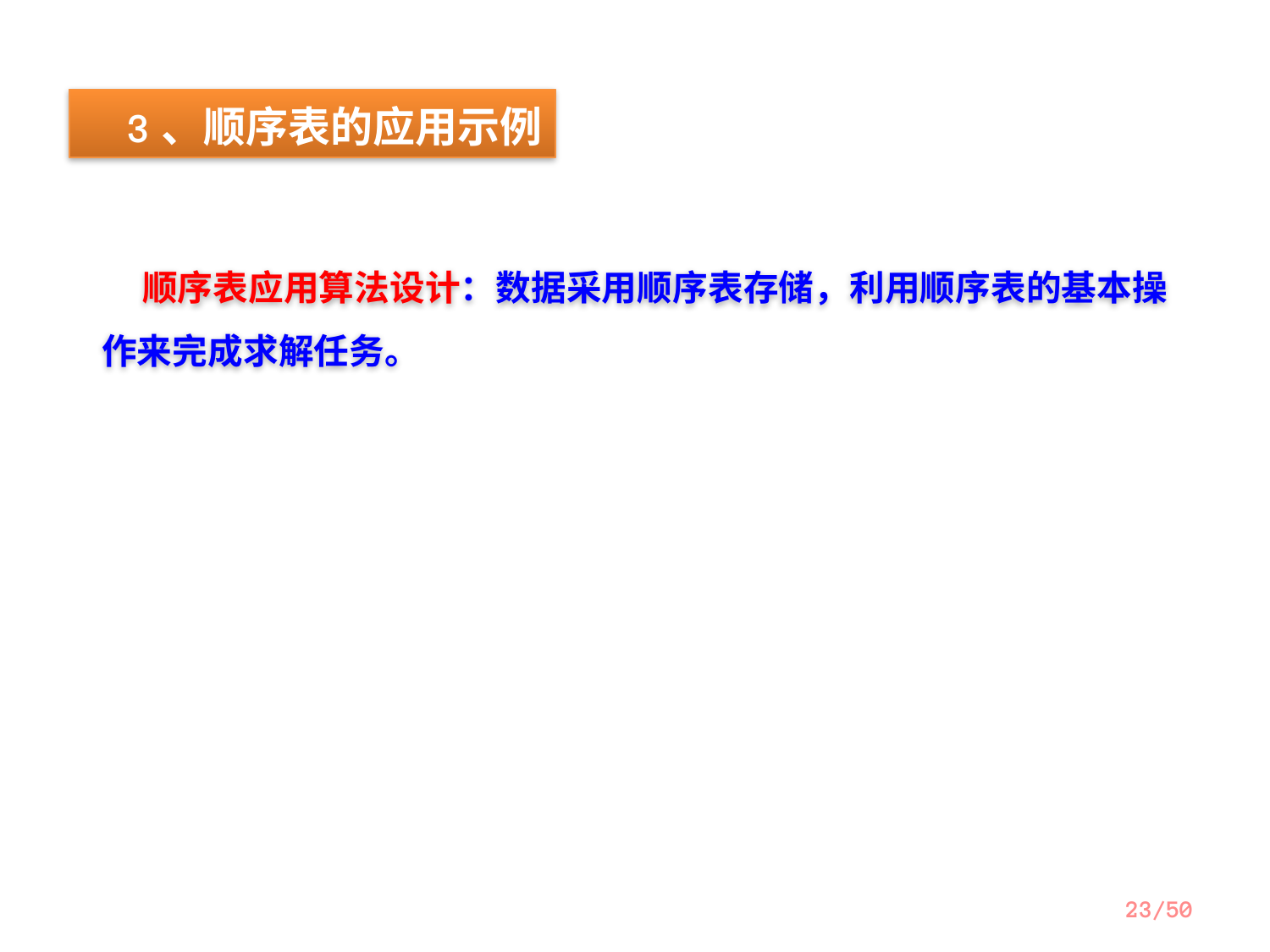

3、顺序表的应用示例
    顺序表应用算法设计：数据采用顺序表存储，利用顺序表的基本操作来完成求解任务。
23/50